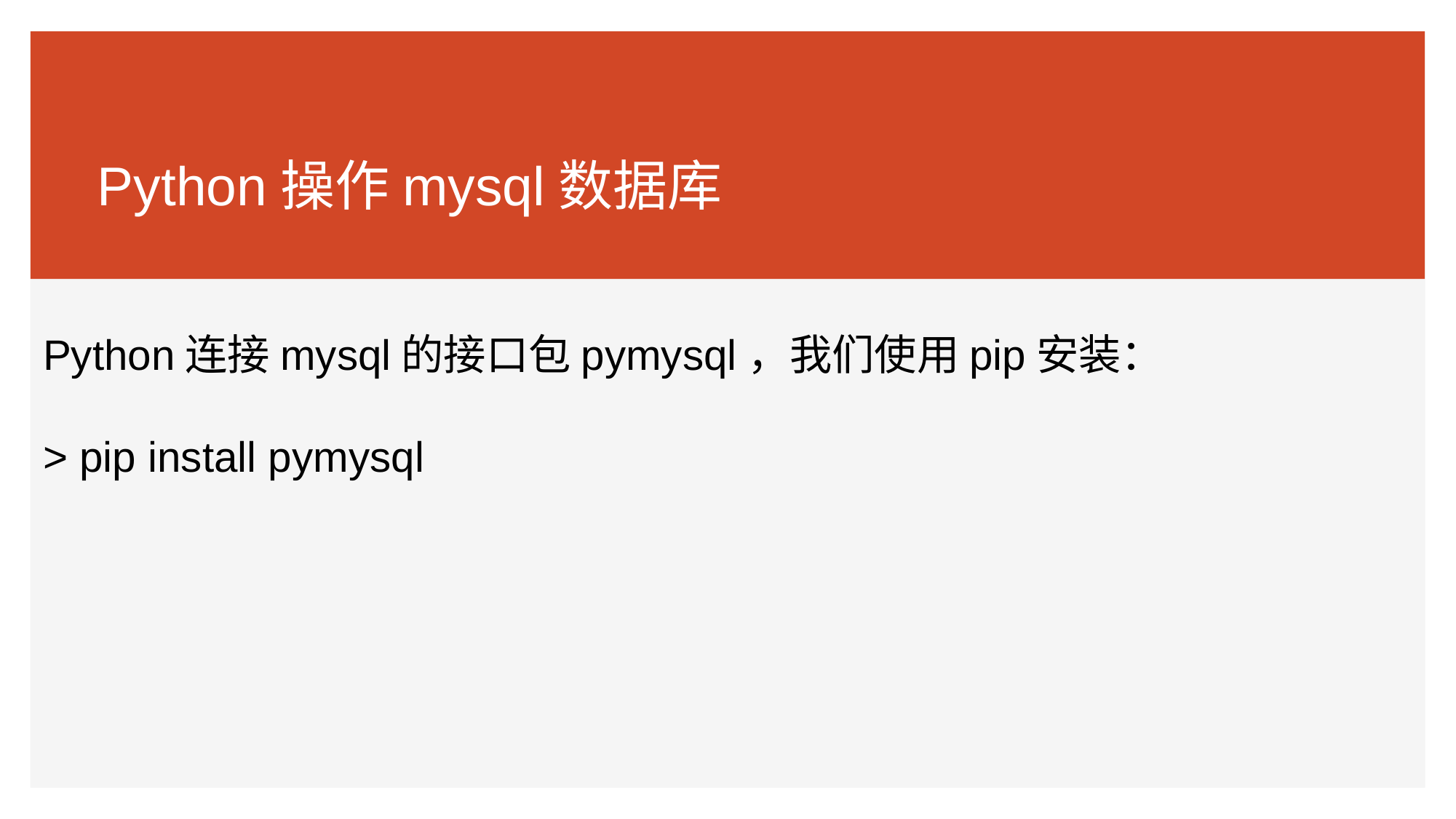

# Python操作mysql数据库
Python连接mysql的接口包pymysql，我们使用pip安装：
> pip install pymysql